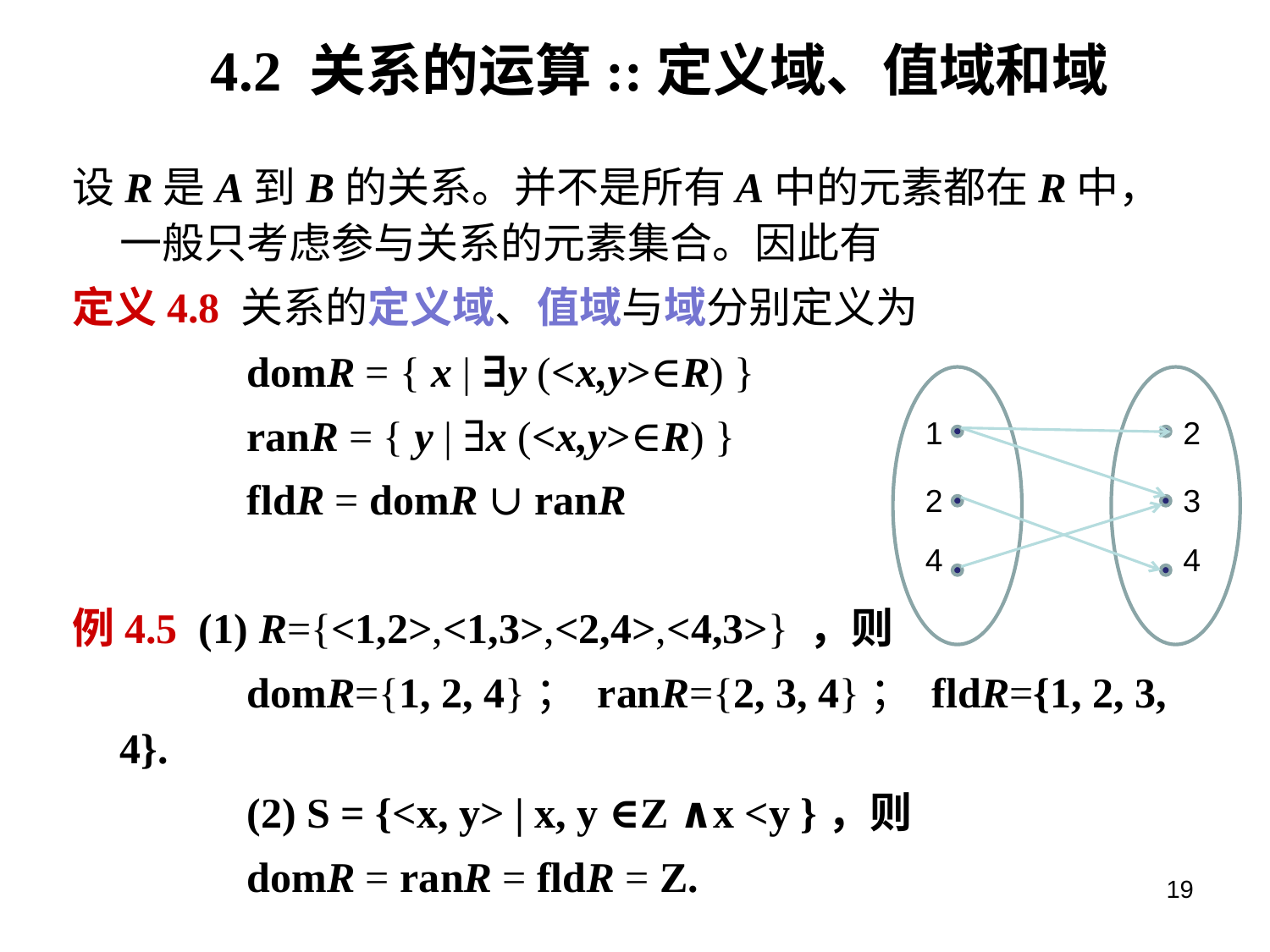

# 4.2 关系的运算::定义域、值域和域
设R是A到B的关系。并不是所有A中的元素都在R中，一般只考虑参与关系的元素集合。因此有
定义4.8 关系的定义域、值域与域分别定义为
		domR = { x | ∃y (<x,y>∈R) }
		ranR = { y | ∃x (<x,y>∈R) }
		fldR = domR ∪ ranR

例4.5  (1) R={<1,2>,<1,3>,<2,4>,<4,3>} ，则
		domR={1, 2, 4}； ranR={2, 3, 4}； fldR={1, 2, 3, 4}.
		(2) S = {<x, y> | x, y ∈Z ∧x <y }，则
		domR = ranR = fldR = Z.

1
2

2
3

4
4

19